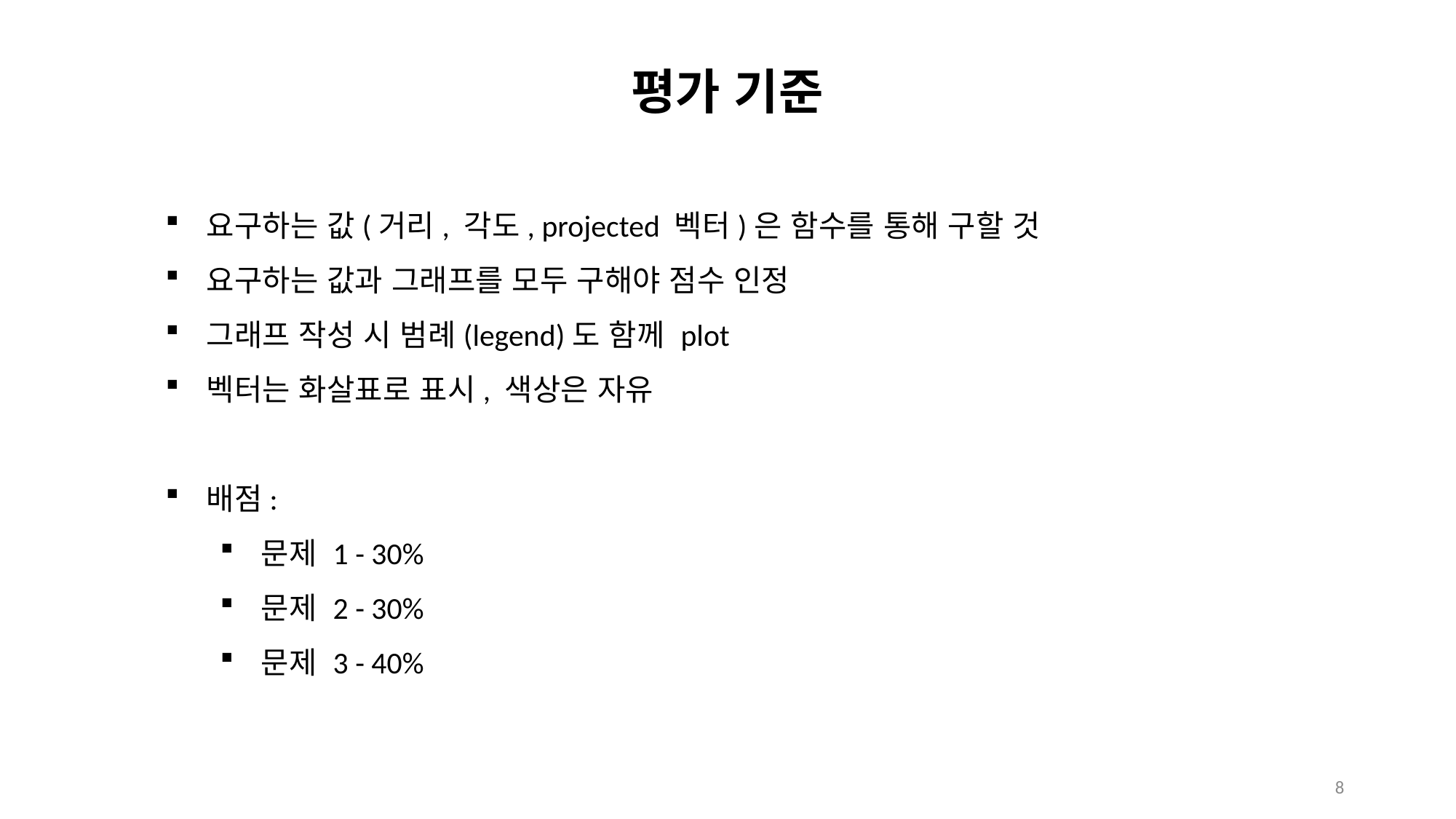

평가 기준
요구하는 값(거리, 각도, projected 벡터)은 함수를 통해 구할 것
요구하는 값과 그래프를 모두 구해야 점수 인정
그래프 작성 시 범례(legend)도 함께 plot
벡터는 화살표로 표시, 색상은 자유

배점:
문제 1 - 30%
문제 2 - 30%
문제 3 - 40%
8